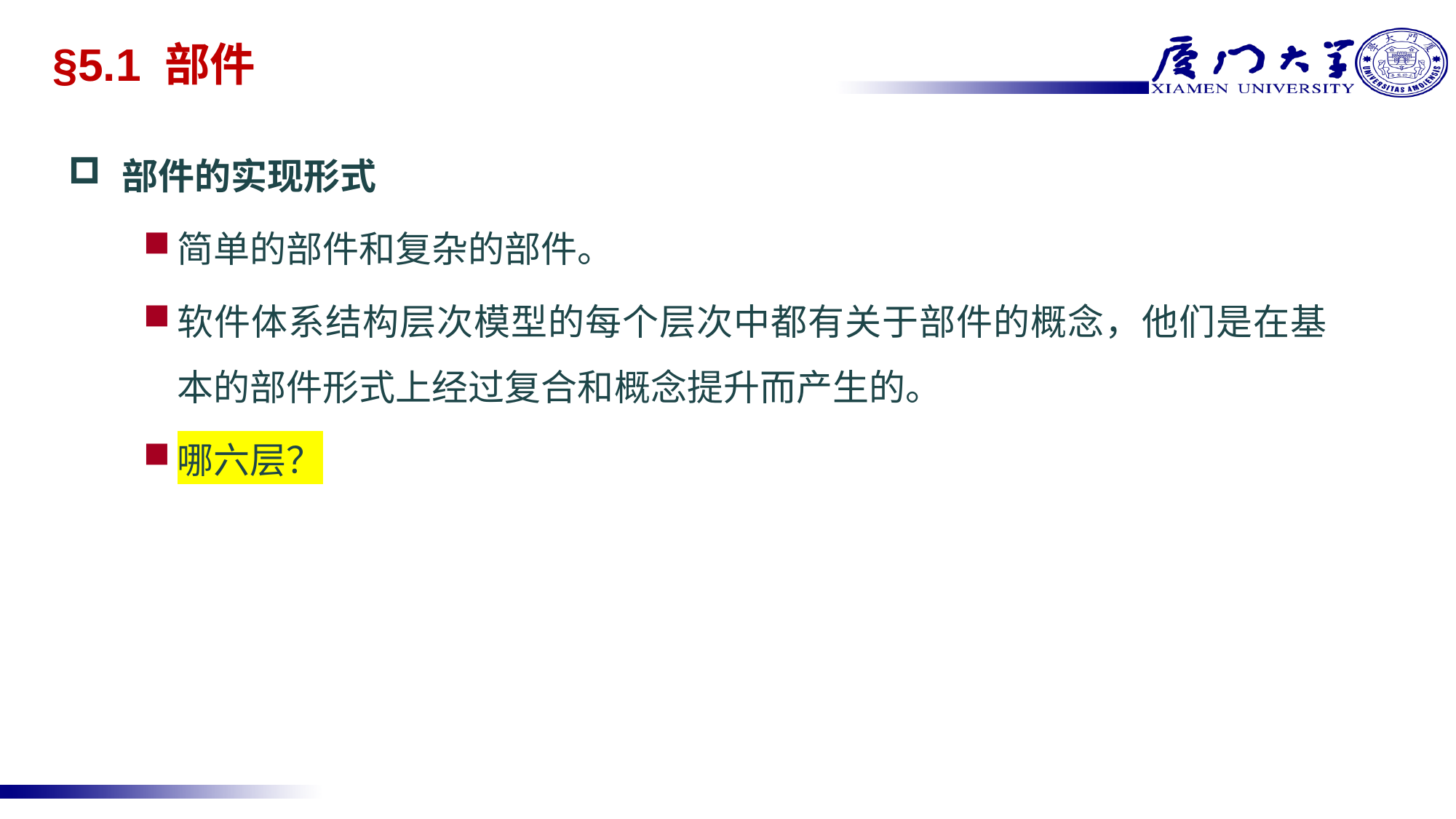

# §5.1 部件
部件的实现形式
简单的部件和复杂的部件。
软件体系结构层次模型的每个层次中都有关于部件的概念，他们是在基本的部件形式上经过复合和概念提升而产生的。
哪六层？